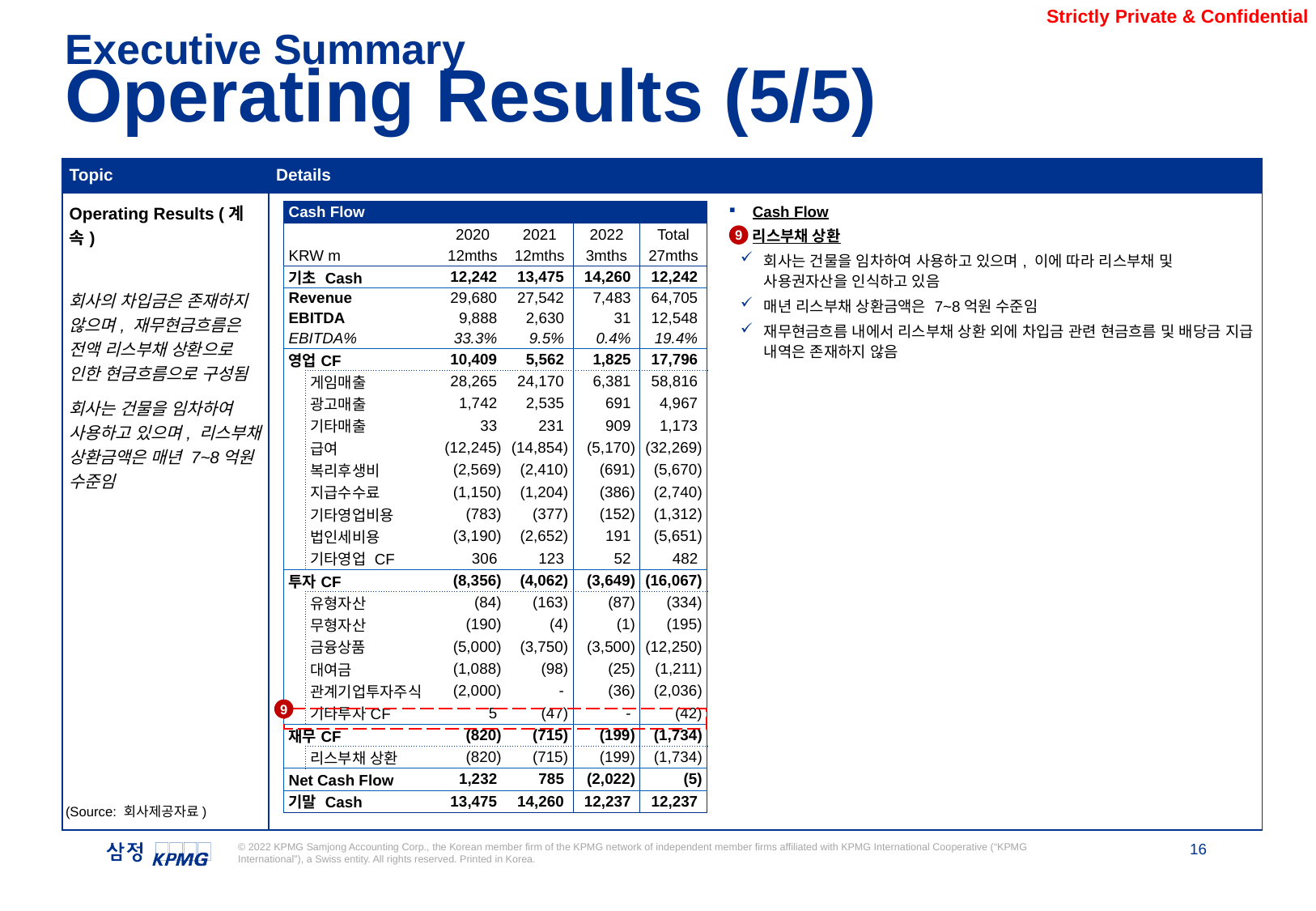

Executive Summary
Operating Results (5/5)
| Topic | Details |
| --- | --- |
| Operating Results (계속) 회사의 차입금은 존재하지 않으며, 재무현금흐름은 전액 리스부채 상환으로 인한 현금흐름으로 구성됨 회사는 건물을 임차하여 사용하고 있으며, 리스부채 상환금액은 매년 7~8억원 수준임 | Cash Flow 리스부채 상환 회사는 건물을 임차하여 사용하고 있으며, 이에 따라 리스부채 및 사용권자산을 인식하고 있음 매년 리스부채 상환금액은 7~8억원 수준임 재무현금흐름 내에서 리스부채 상환 외에 차입금 관련 현금흐름 및 배당금 지급 내역은 존재하지 않음 |
| Cash Flow |  |  |  |  |  |
| --- | --- | --- | --- | --- | --- |
|  |  | 2020 | 2021 | 2022 | Total |
| KRW m |  | 12mths | 12mths | 3mths | 27mths |
| 기초 Cash |  | 12,242 | 13,475 | 14,260 | 12,242 |
| Revenue |  | 29,680 | 27,542 | 7,483 | 64,705 |
| EBITDA |  | 9,888 | 2,630 | 31 | 12,548 |
| EBITDA% |  | 33.3% | 9.5% | 0.4% | 19.4% |
| 영업CF |  | 10,409 | 5,562 | 1,825 | 17,796 |
|  | 게임매출 | 28,265 | 24,170 | 6,381 | 58,816 |
|  | 광고매출 | 1,742 | 2,535 | 691 | 4,967 |
|  | 기타매출 | 33 | 231 | 909 | 1,173 |
|  | 급여 | (12,245) | (14,854) | (5,170) | (32,269) |
|  | 복리후생비 | (2,569) | (2,410) | (691) | (5,670) |
|  | 지급수수료 | (1,150) | (1,204) | (386) | (2,740) |
|  | 기타영업비용 | (783) | (377) | (152) | (1,312) |
|  | 법인세비용 | (3,190) | (2,652) | 191 | (5,651) |
|  | 기타영업 CF | 306 | 123 | 52 | 482 |
| 투자CF |  | (8,356) | (4,062) | (3,649) | (16,067) |
|  | 유형자산 | (84) | (163) | (87) | (334) |
|  | 무형자산 | (190) | (4) | (1) | (195) |
|  | 금융상품 | (5,000) | (3,750) | (3,500) | (12,250) |
|  | 대여금 | (1,088) | (98) | (25) | (1,211) |
|  | 관계기업투자주식 | (2,000) | - | (36) | (2,036) |
|  | 기타투자CF | 5 | (47) | - | (42) |
| 재무CF |  | (820) | (715) | (199) | (1,734) |
|  | 리스부채 상환 | (820) | (715) | (199) | (1,734) |
| Net Cash Flow |  | 1,232 | 785 | (2,022) | (5) |
| 기말 Cash |  | 13,475 | 14,260 | 12,237 | 12,237 |
9
9

(Source: 회사제공자료)